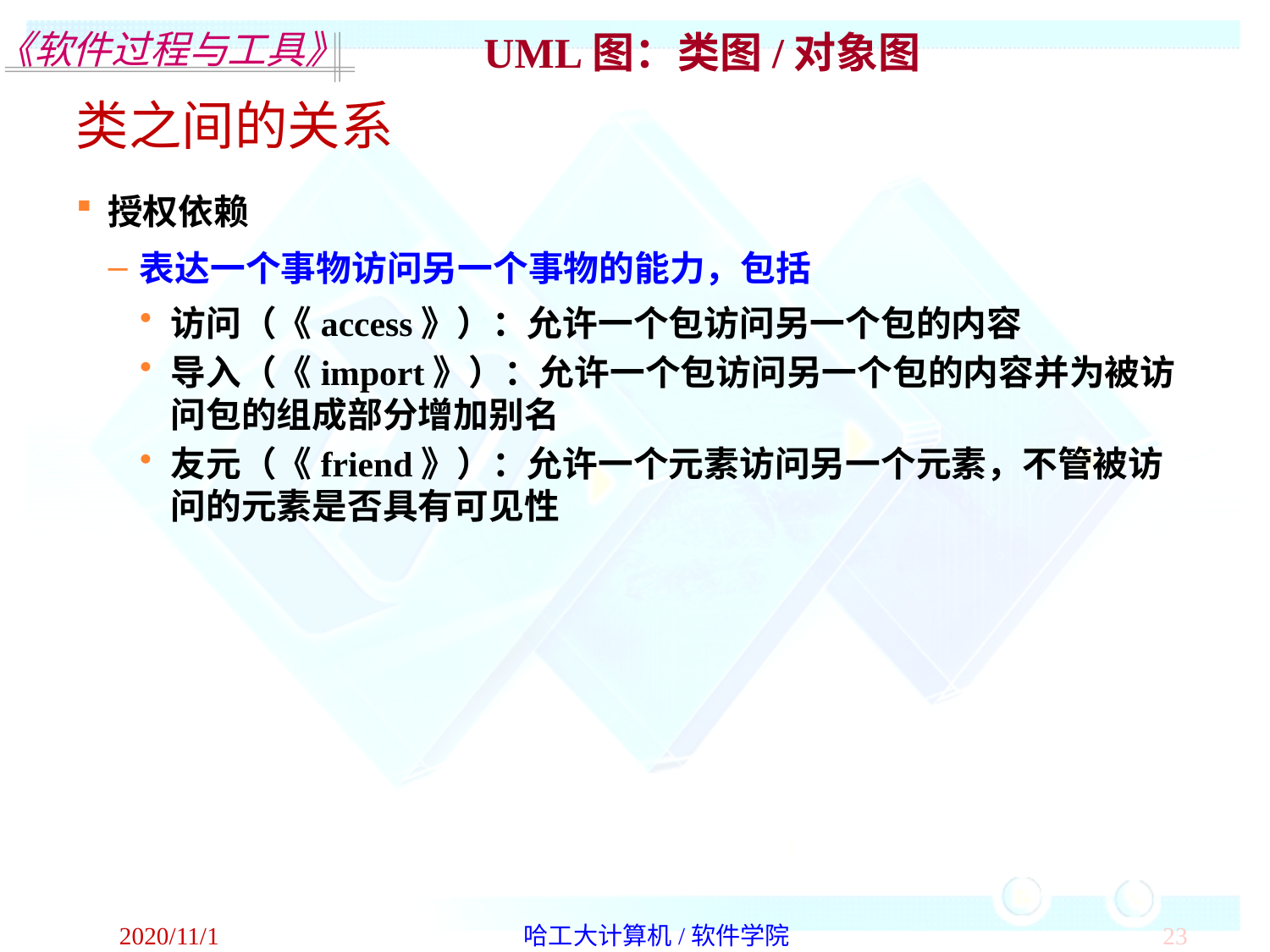

UML图：类图/对象图
类之间的关系
授权依赖
表达一个事物访问另一个事物的能力，包括
访问（《access》）：允许一个包访问另一个包的内容
导入（《import》）：允许一个包访问另一个包的内容并为被访问包的组成部分增加别名
友元（《friend》）：允许一个元素访问另一个元素，不管被访问的元素是否具有可见性